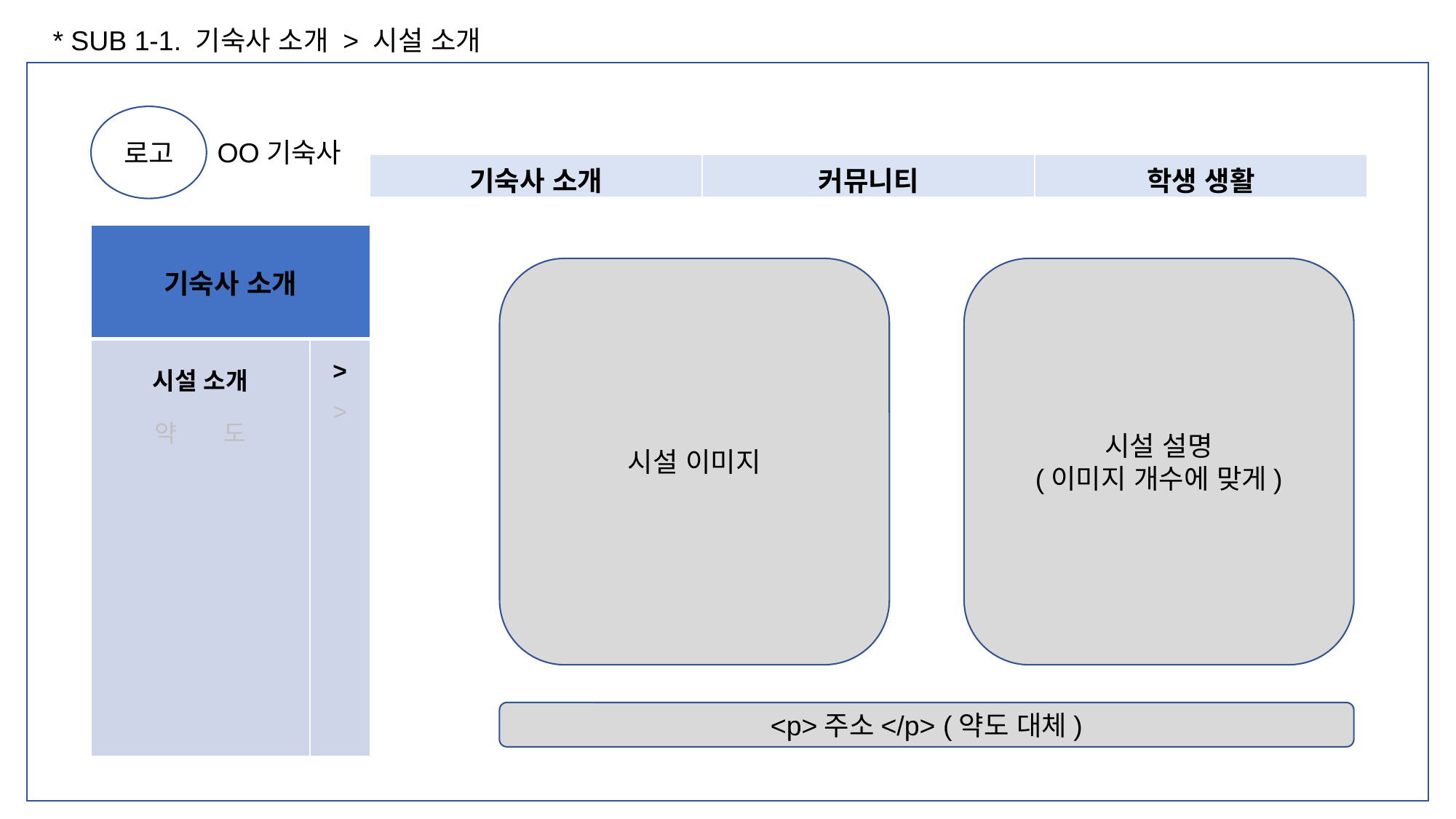

* SUB 1-1. 기숙사 소개 > 시설 소개

로고
OO기숙사
| 기숙사 소개 | 커뮤니티 | 학생 생활 |
| --- | --- | --- |
| 기숙사 소개 |  |
| --- | --- |
| 시설 소개 약 도 | > > |
시설 이미지
시설 설명
(이미지 개수에 맞게)
<p>주소</p> (약도 대체)